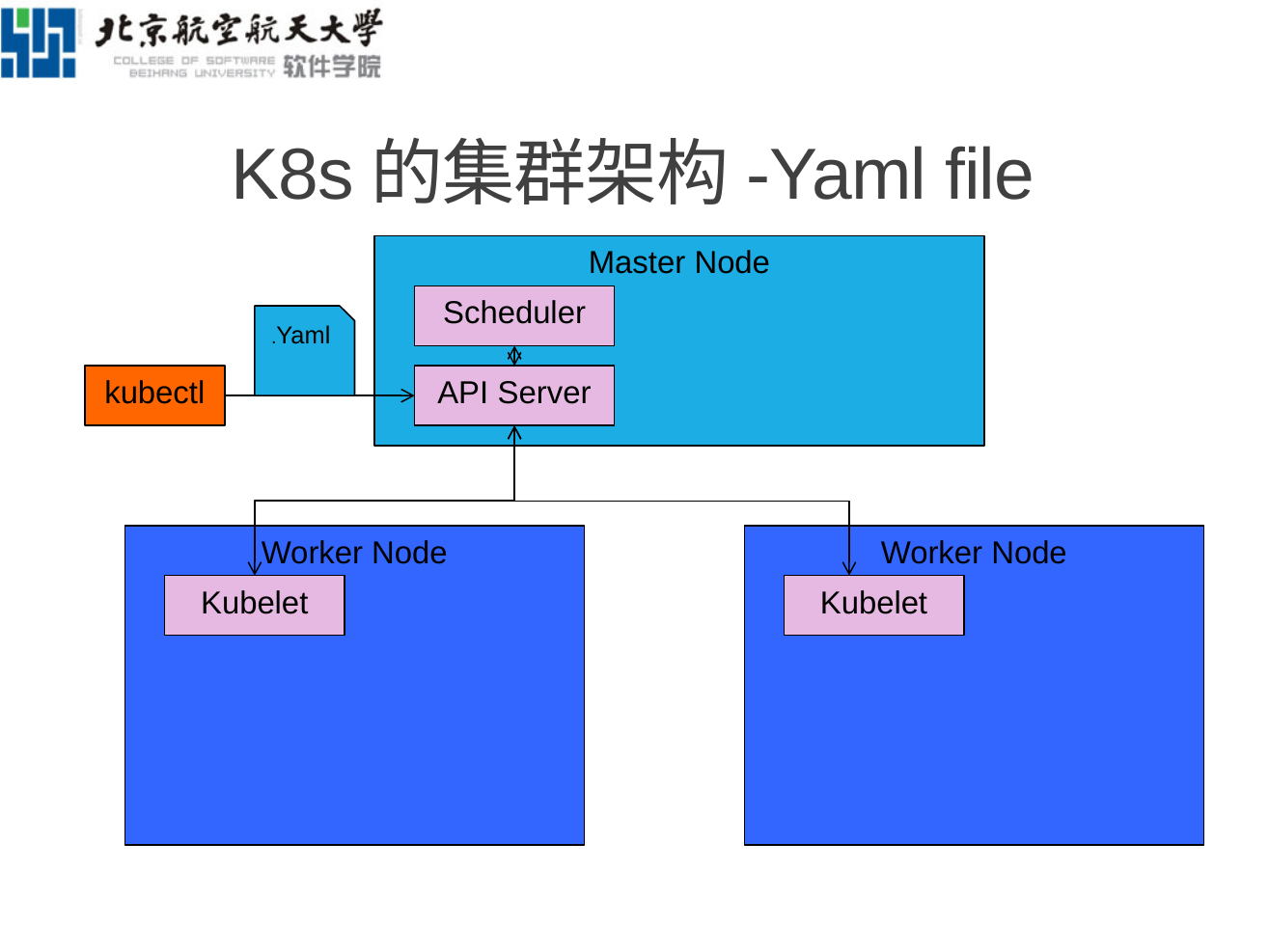

# K8s的集群架构-Yaml file
Master Node

Scheduler
.Yaml
kubectl
API Server
Worker Node
Worker Node
Kubelet
Kubelet